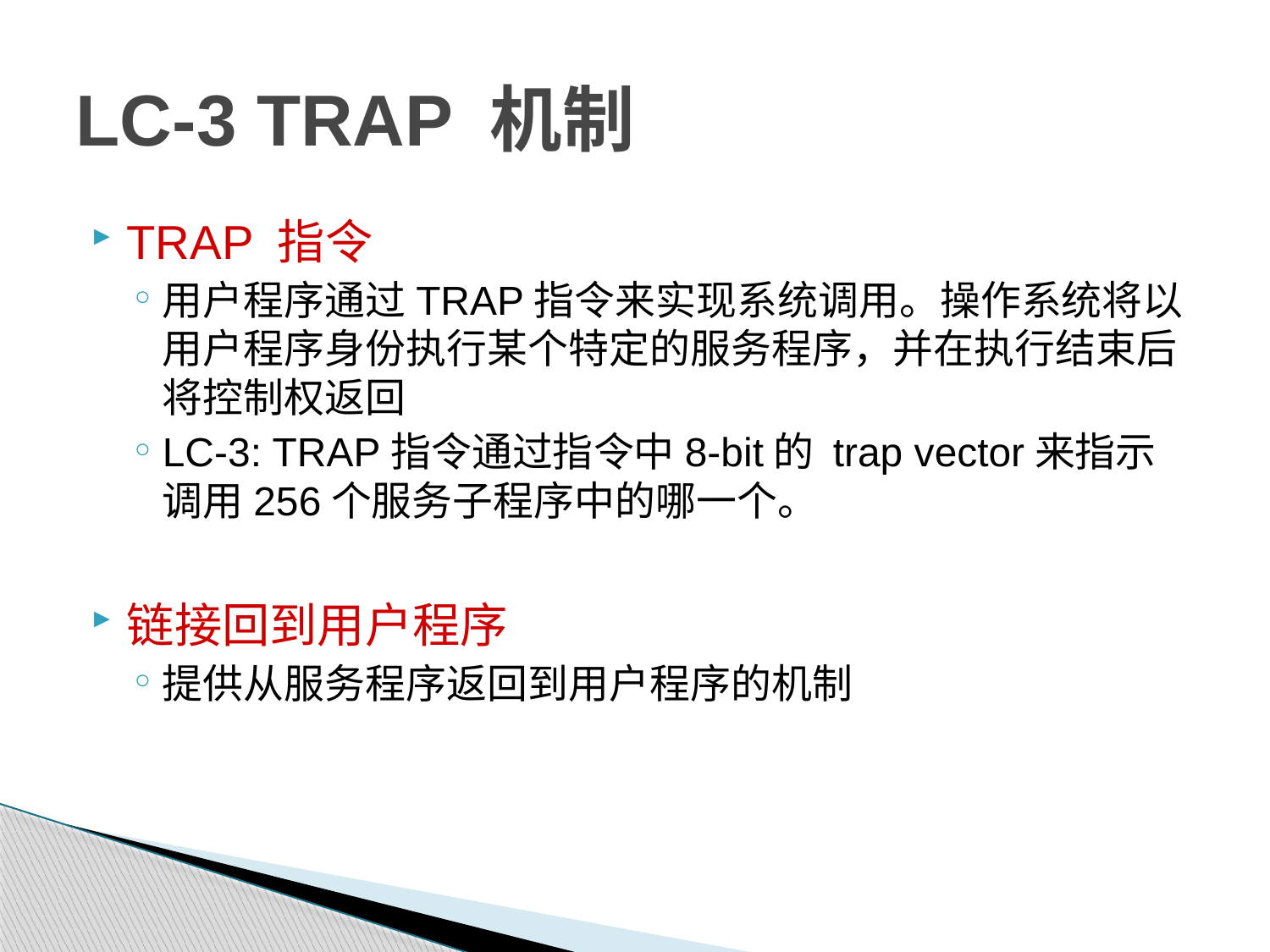

# LC-3 TRAP 机制
TRAP 指令
用户程序通过TRAP指令来实现系统调用。操作系统将以用户程序身份执行某个特定的服务程序，并在执行结束后将控制权返回
LC-3: TRAP指令通过指令中8-bit的 trap vector来指示调用256个服务子程序中的哪一个。

链接回到用户程序
提供从服务程序返回到用户程序的机制